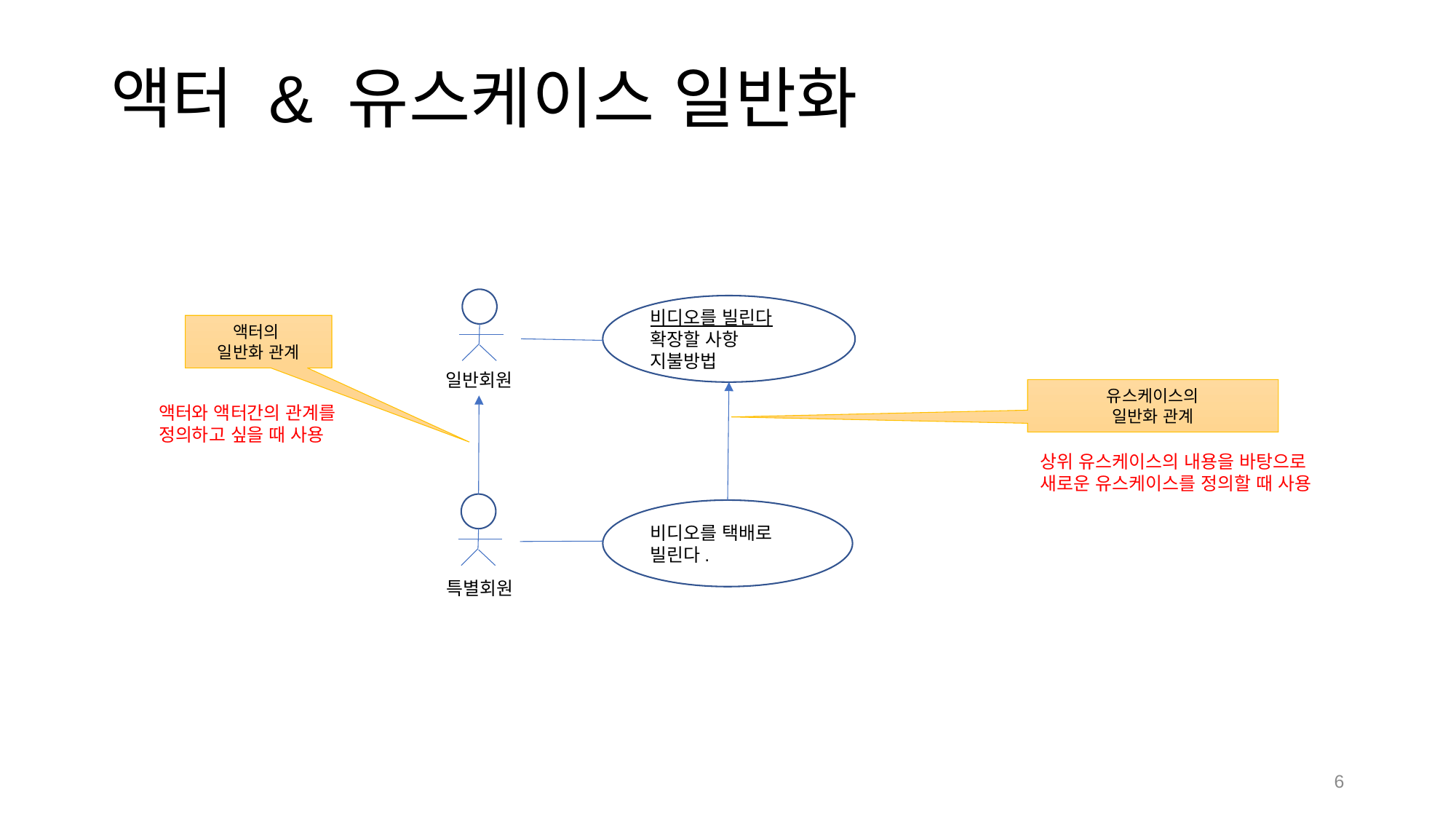

# 액터 & 유스케이스 일반화

비디오를 빌린다
확장할 사항
지불방법
액터의
일반화 관계
일반회원
유스케이스의
일반화 관계
액터와 액터간의 관계를
정의하고 싶을 때 사용
상위 유스케이스의 내용을 바탕으로
새로운 유스케이스를 정의할 때 사용

비디오를 택배로 빌린다.
특별회원
6